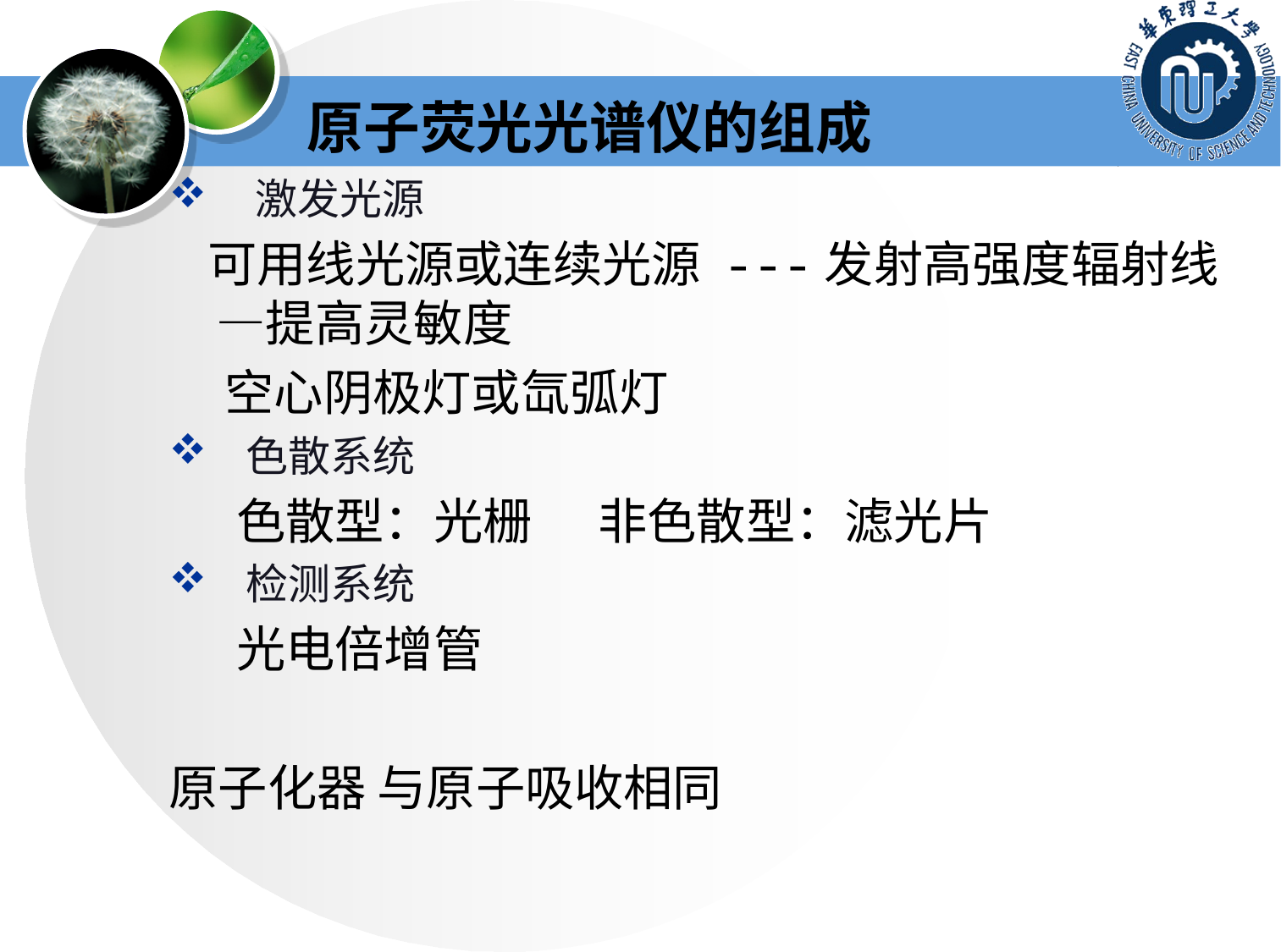

原子荧光光谱仪的组成
   激发光源
   可用线光源或连续光源 ---发射高强度辐射线—提高灵敏度
    空心阴极灯或氙弧灯
  色散系统
      色散型：光栅      非色散型：滤光片
  检测系统
      光电倍增管

原子化器 与原子吸收相同